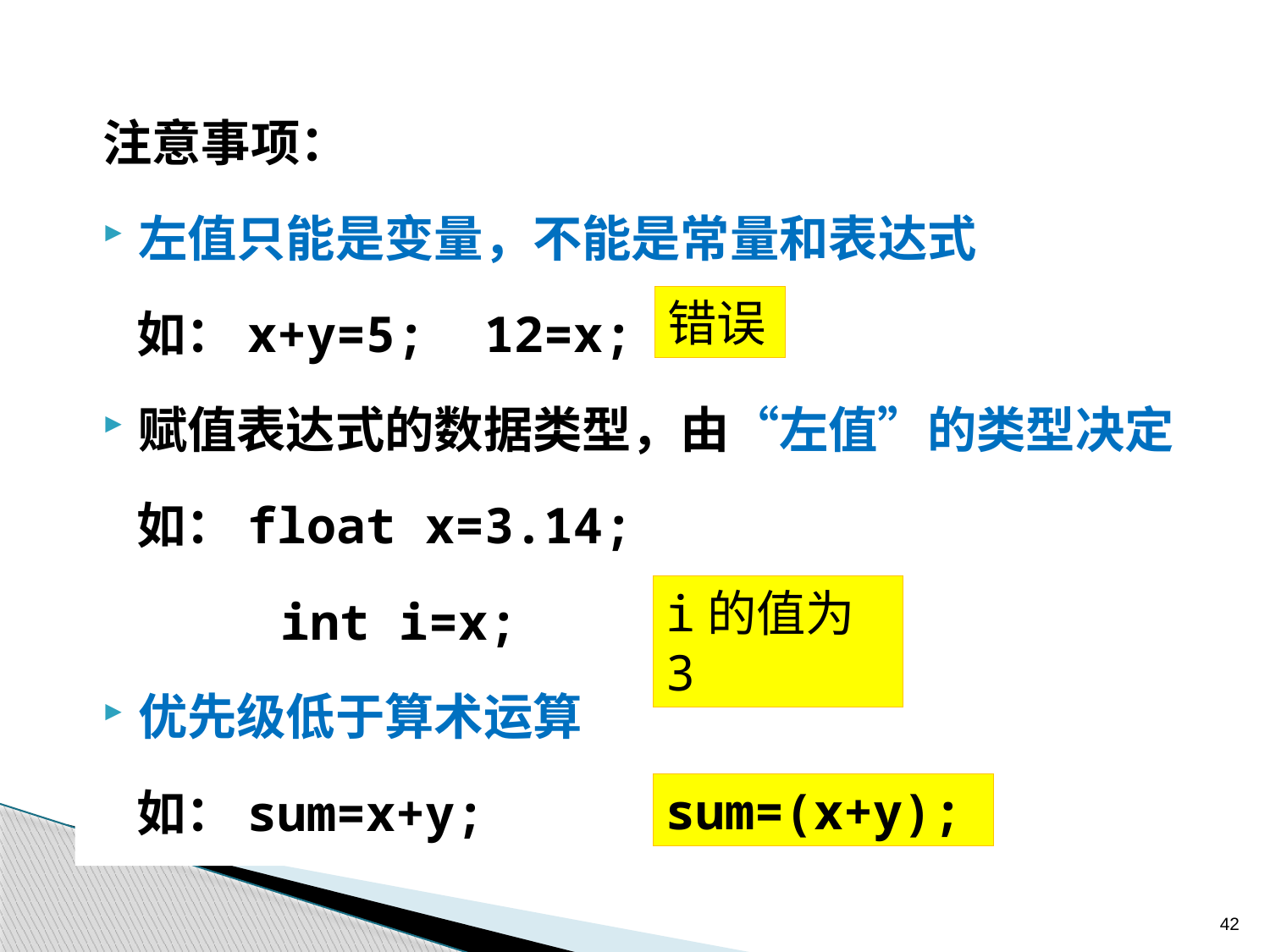

注意事项：
左值只能是变量，不能是常量和表达式
  如：x+y=5;  12=x;
赋值表达式的数据类型，由“左值”的类型决定
  如：float x=3.14;
      int i=x;
优先级低于算术运算
  如：sum=x+y;
错误
i的值为3
sum=(x+y);
42